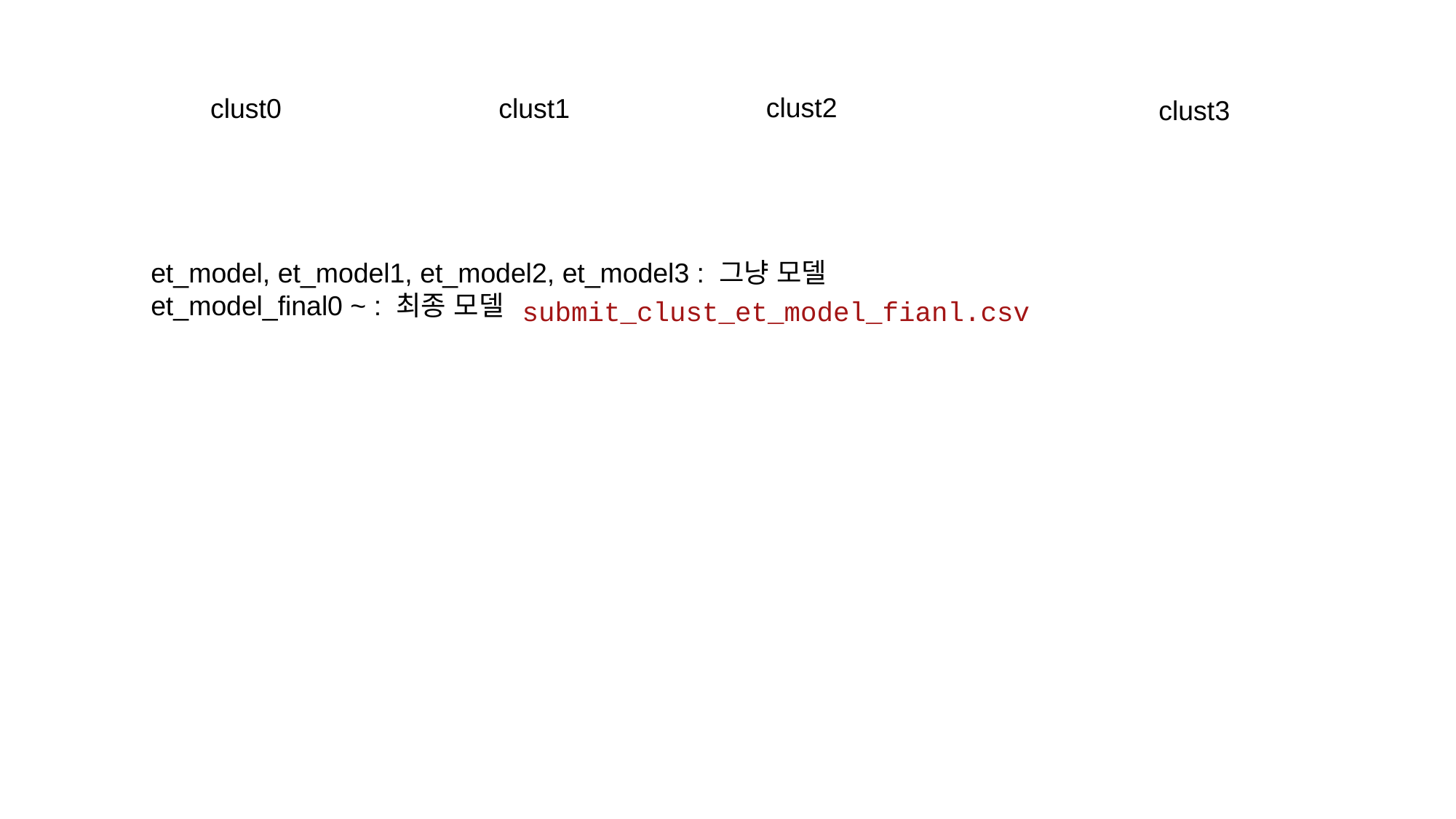

clust2
clust0
clust1
clust3
et_model, et_model1, et_model2, et_model3 : 그냥 모델
et_model_final0 ~ : 최종 모델
submit_clust_et_model_fianl.csv